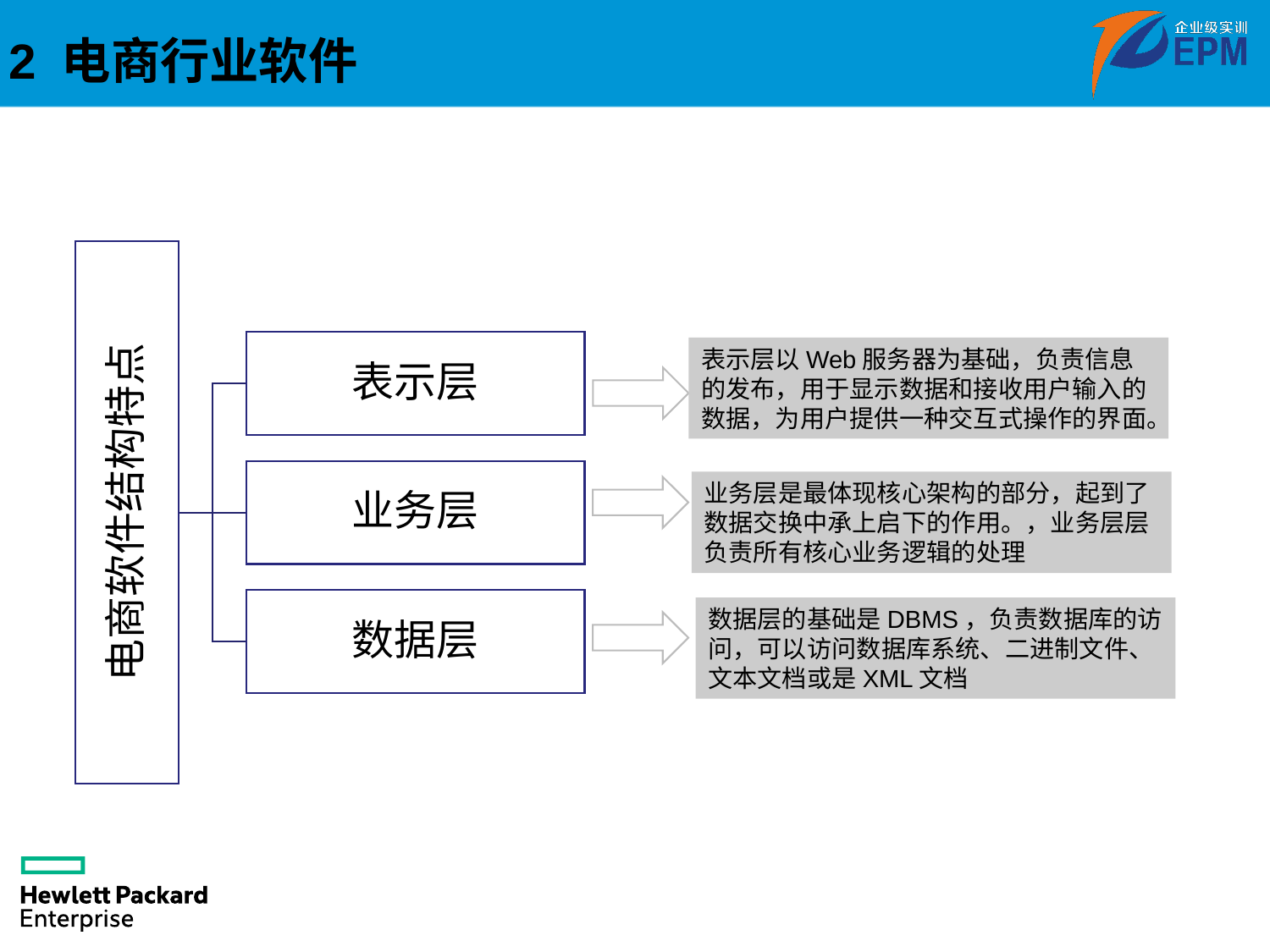

# 2 电商行业软件

电商软件结构特点
表示层
业务层
数据层
表示层以Web服务器为基础，负责信息的发布，用于显示数据和接收用户输入的数据，为用户提供一种交互式操作的界面。

业务层是最体现核心架构的部分，起到了数据交换中承上启下的作用。，业务层层负责所有核心业务逻辑的处理

数据层的基础是DBMS，负责数据库的访问，可以访问数据库系统、二进制文件、文本文档或是XML文档